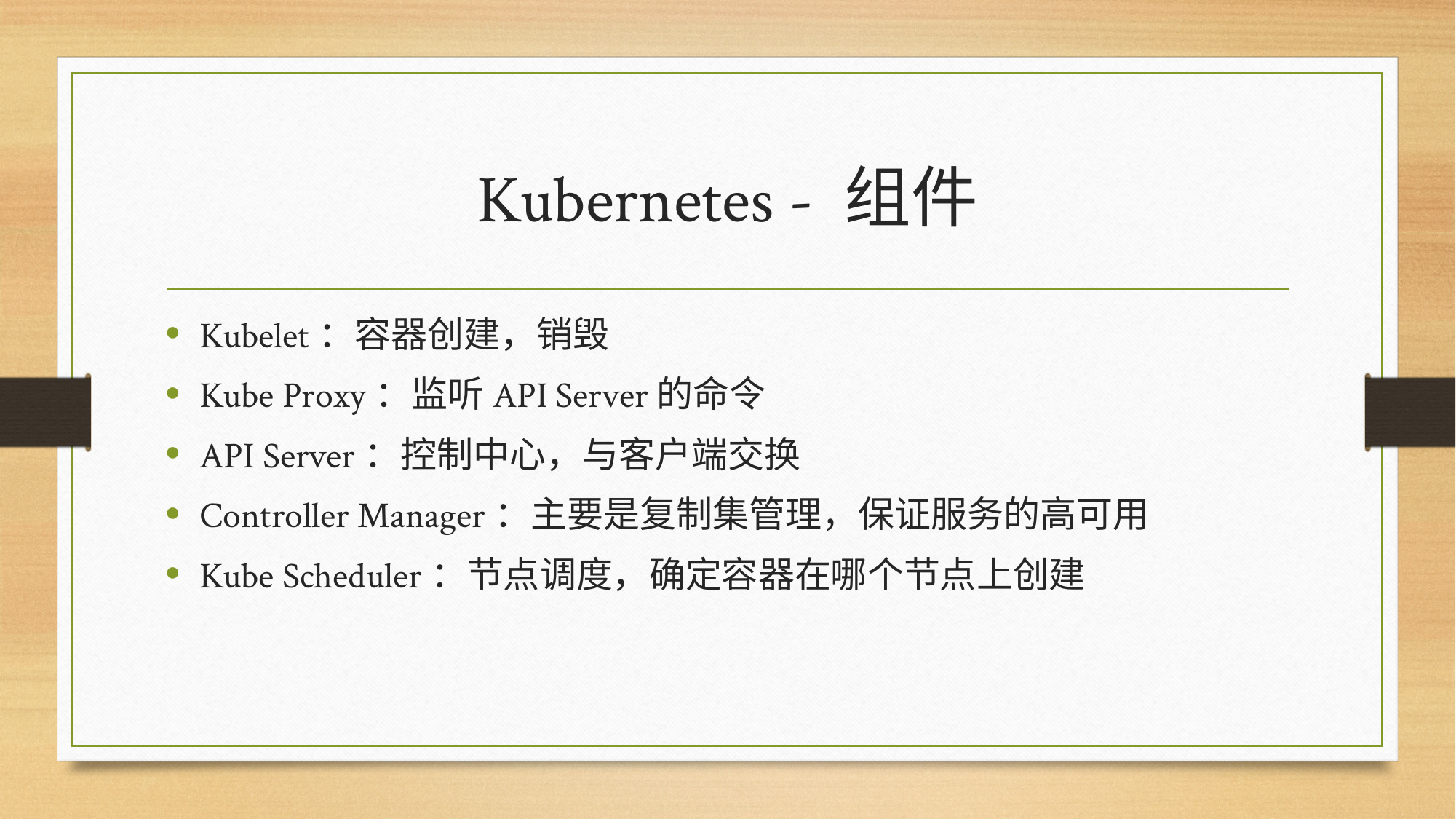

# Kubernetes - 组件
Kubelet：容器创建，销毁
Kube Proxy：监听API Server的命令
API Server：控制中心，与客户端交换
Controller Manager：主要是复制集管理，保证服务的高可用
Kube Scheduler：节点调度，确定容器在哪个节点上创建